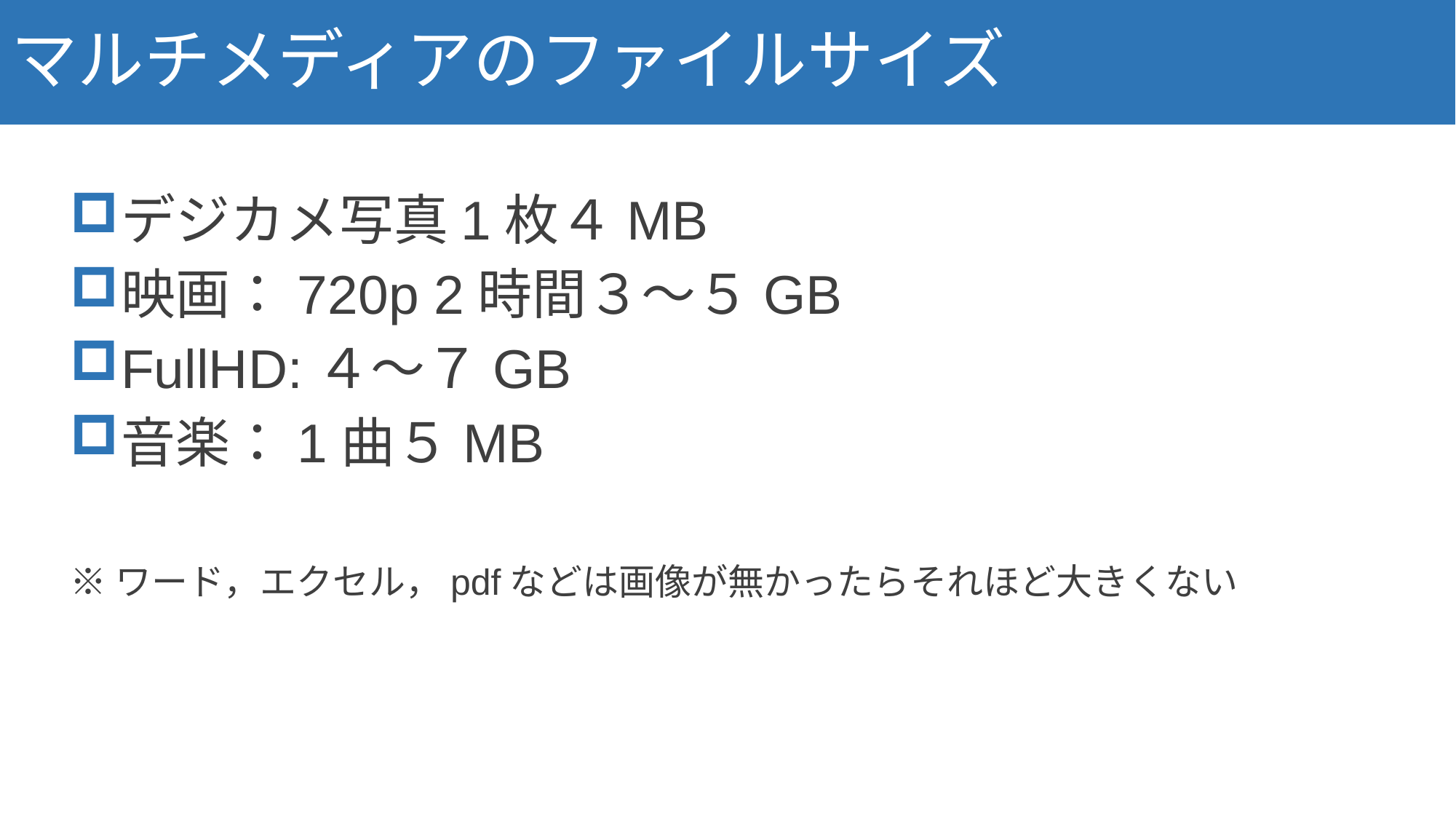

# マルチメディアのファイルサイズ
12
デジカメ写真1枚４MB
映画：720p 2時間３～５GB
FullHD:４～７GB
音楽：1曲５MB

※ワード，エクセル，pdfなどは画像が無かったらそれほど大きくない